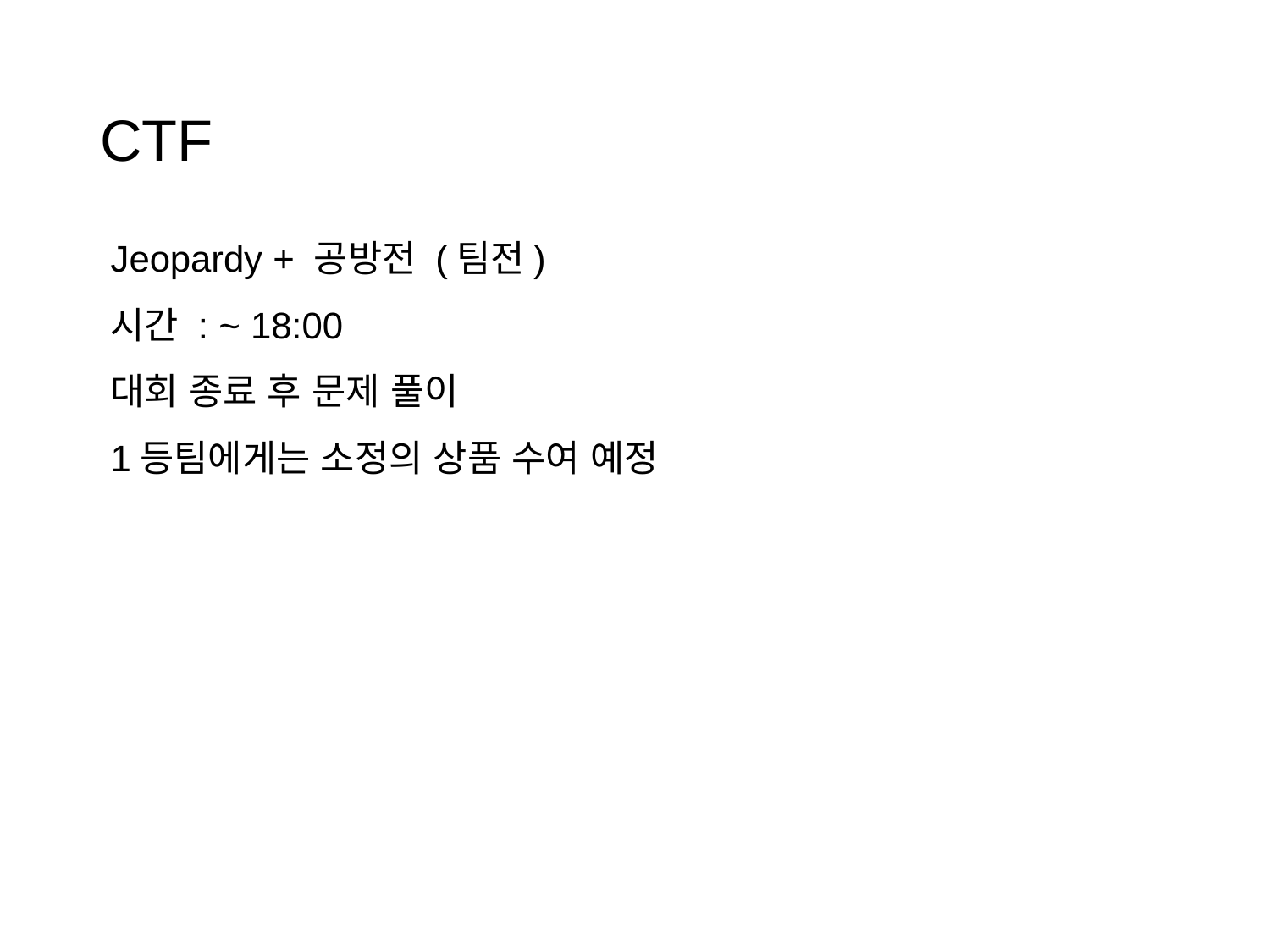

# CTF
Jeopardy + 공방전 (팀전)
시간 : ~ 18:00
대회 종료 후 문제 풀이
1등팀에게는 소정의 상품 수여 예정